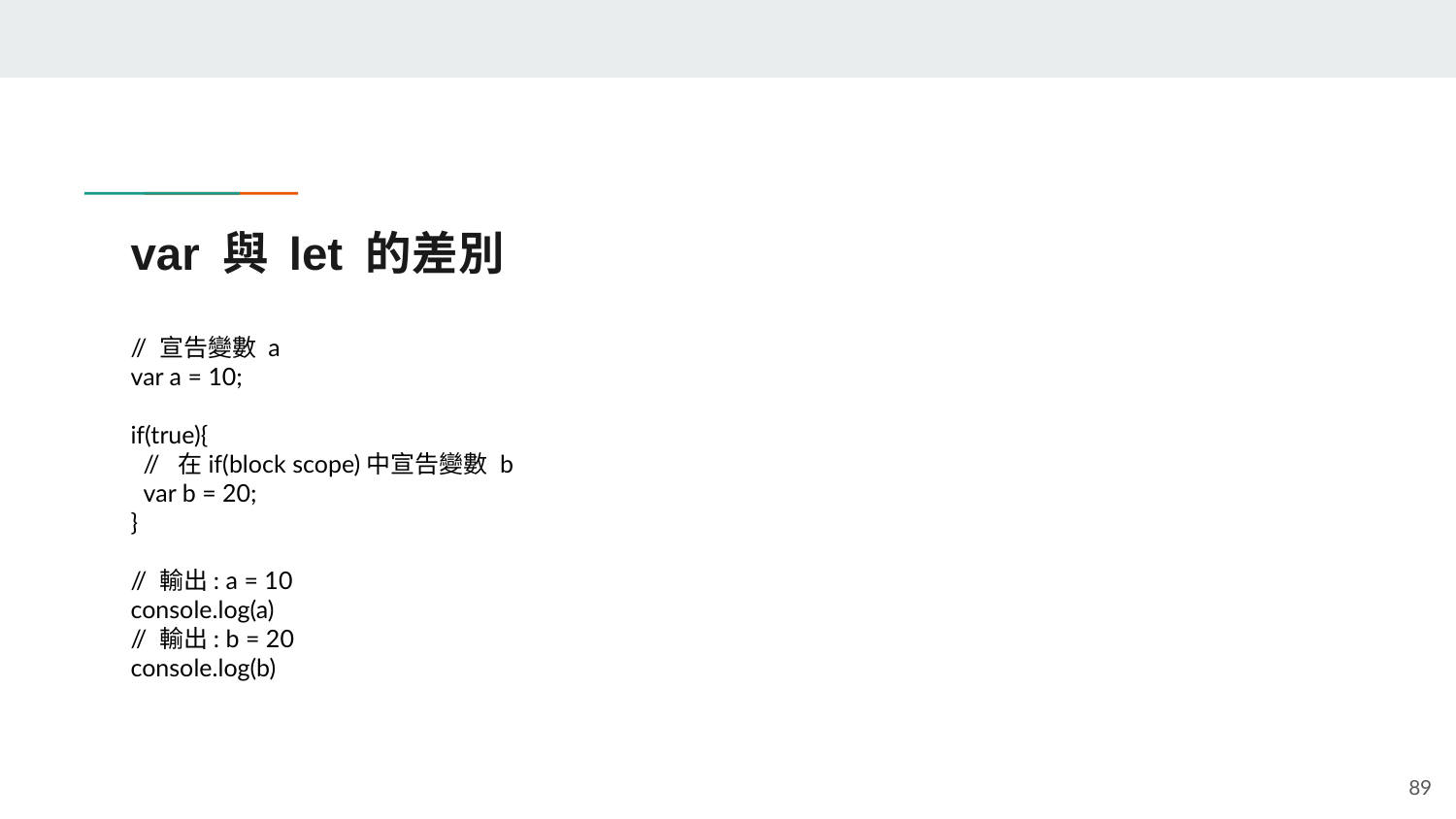

# var 與 let 的差別
// 宣告變數 a
var a = 10;

if(true){
  //  在if(block scope)中宣告變數 b
  var b = 20;
}

// 輸出: a = 10
console.log(a)
// 輸出: b = 20
console.log(b)
89